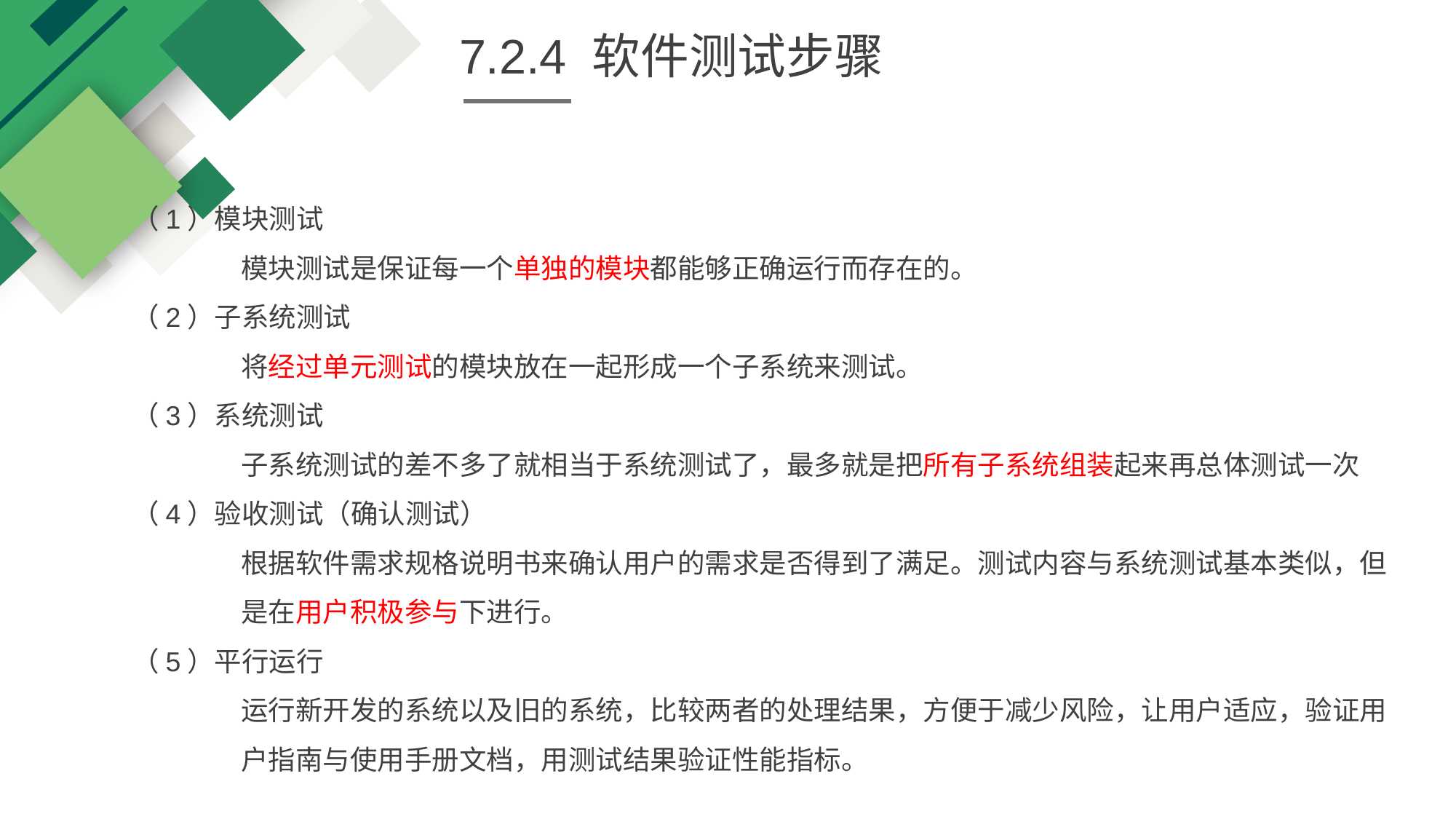

7.2.4 软件测试步骤
（1）模块测试
	模块测试是保证每一个单独的模块都能够正确运行而存在的。
（2）子系统测试
	将经过单元测试的模块放在一起形成一个子系统来测试。
（3）系统测试
	子系统测试的差不多了就相当于系统测试了，最多就是把所有子系统组装起来再总体测试一次
（4）验收测试（确认测试）
	根据软件需求规格说明书来确认用户的需求是否得到了满足。测试内容与系统测试基本类似，但	是在用户积极参与下进行。
（5）平行运行
	运行新开发的系统以及旧的系统，比较两者的处理结果，方便于减少风险，让用户适应，验证用	户指南与使用手册文档，用测试结果验证性能指标。